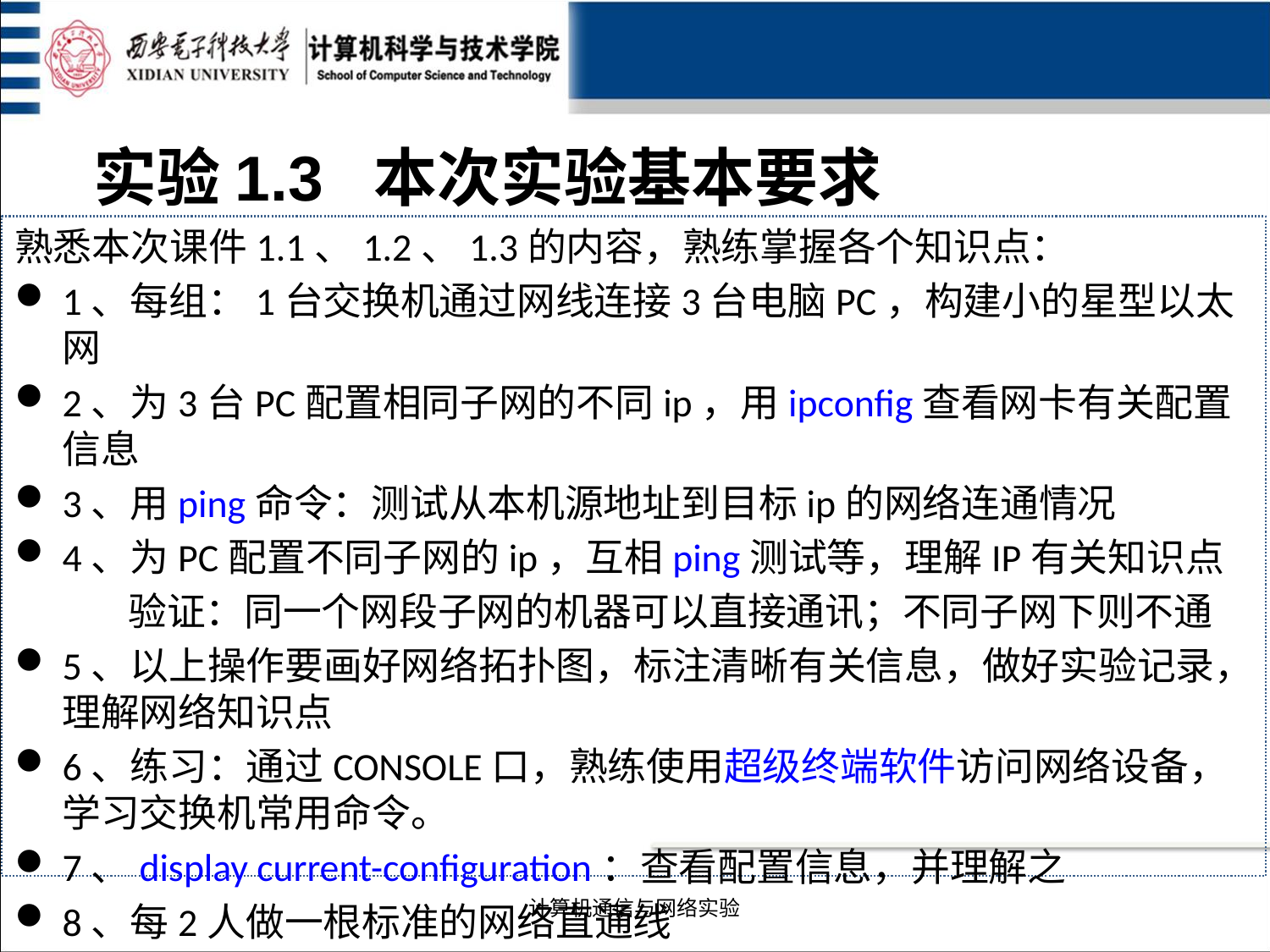

实验1.3  本次实验基本要求
熟悉本次课件1.1、1.2、1.3的内容，熟练掌握各个知识点：
1、每组：1台交换机通过网线连接3台电脑PC，构建小的星型以太网
2、为3台PC配置相同子网的不同ip，用ipconfig查看网卡有关配置信息
3、用ping命令：测试从本机源地址到目标ip的网络连通情况
4、为PC配置不同子网的ip，互相ping测试等，理解IP有关知识点
            验证：同一个网段子网的机器可以直接通讯；不同子网下则不通
5、以上操作要画好网络拓扑图，标注清晰有关信息，做好实验记录，理解网络知识点
6、练习：通过CONSOLE口，熟练使用超级终端软件访问网络设备，学习交换机常用命令。
7、display current-configuration：查看配置信息，并理解之
8、每2人做一根标准的网络直通线
计算机通信与网络实验